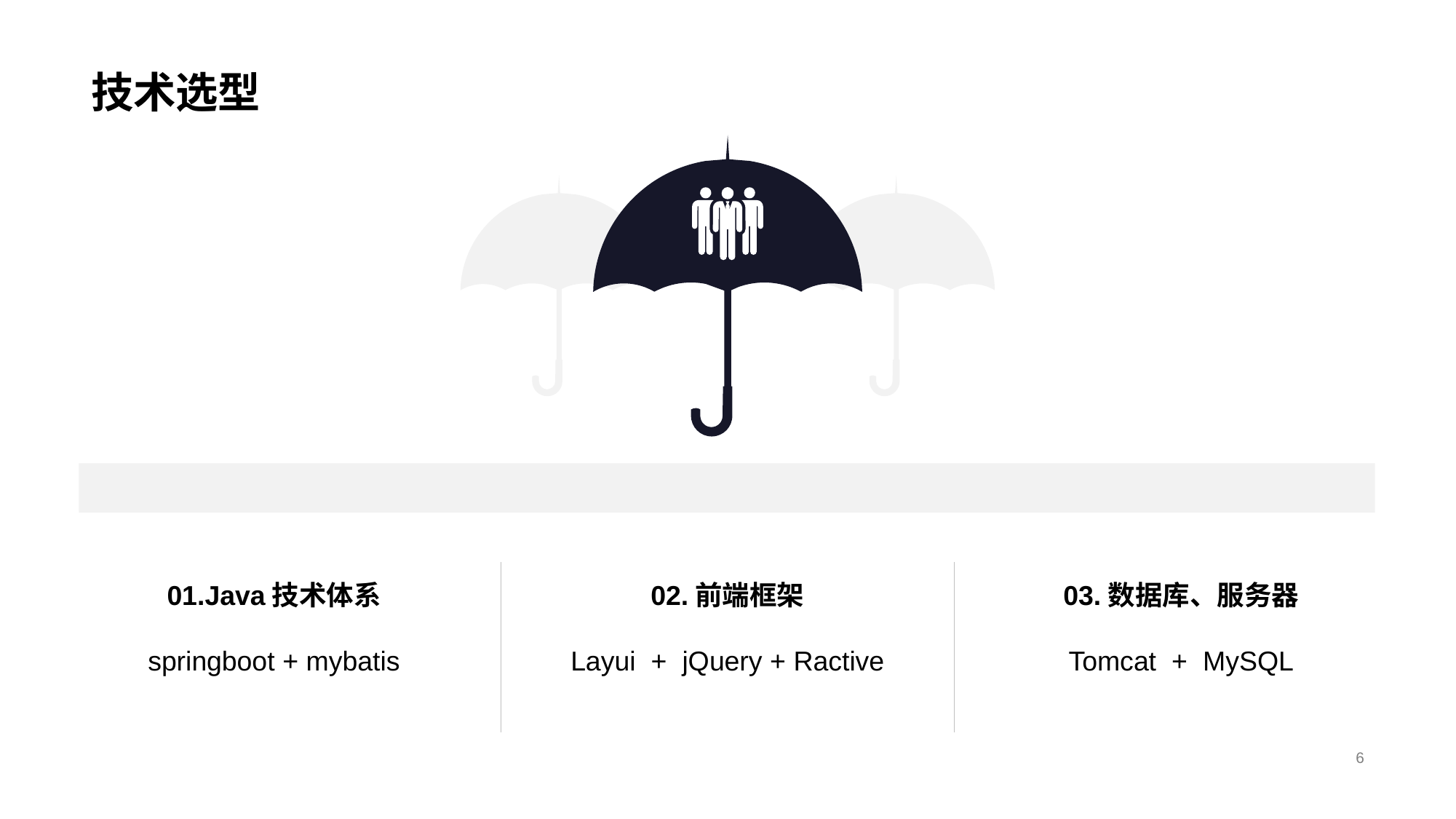

# 技术选型

01.Java技术体系
springboot + mybatis
02.前端框架
Layui  +  jQuery + Ractive
03.数据库、服务器
Tomcat  +  MySQL

6